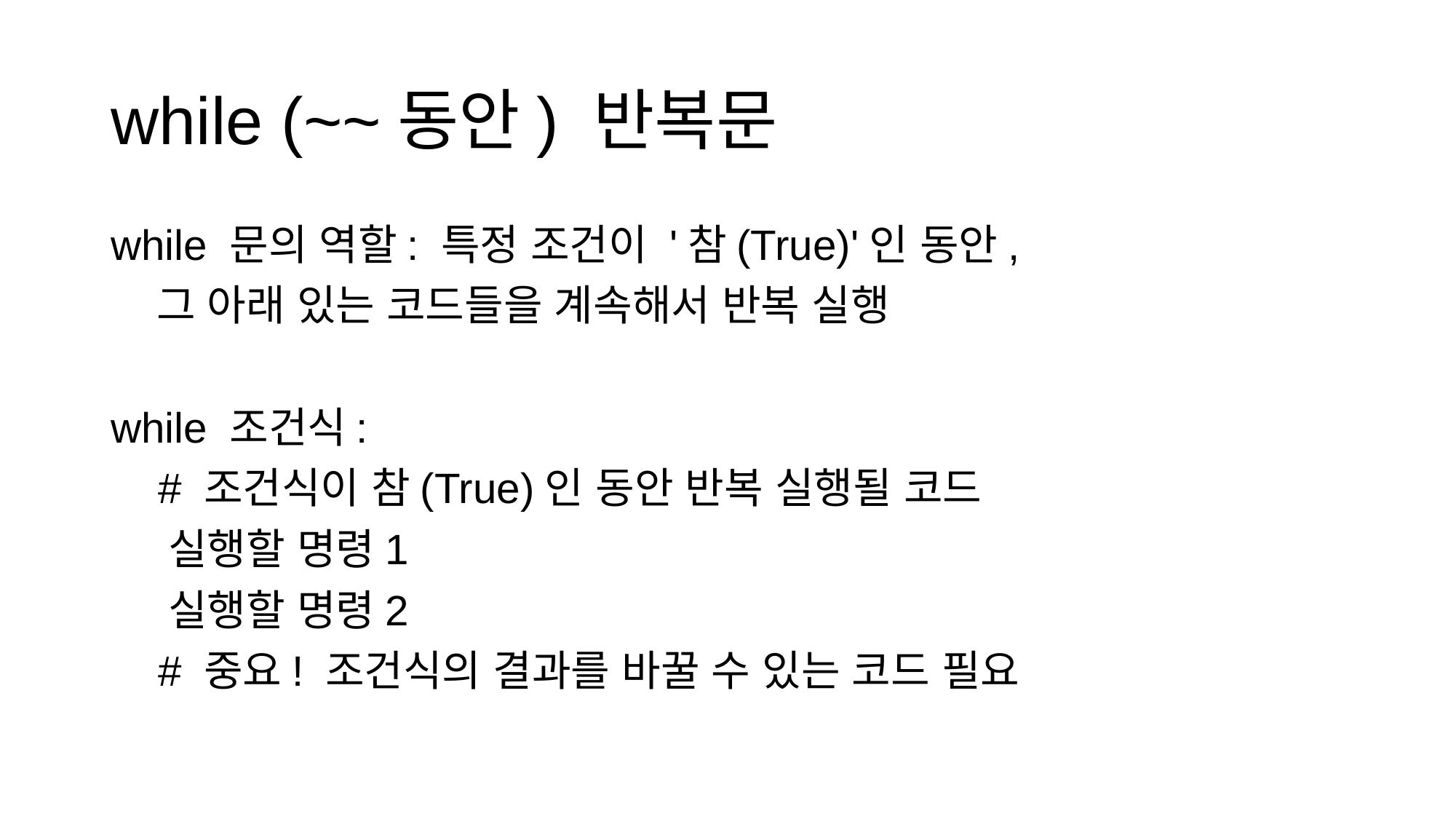

# while (~~동안) 반복문
while 문의 역할: 특정 조건이 '참(True)'인 동안,
   그 아래 있는 코드들을 계속해서 반복 실행

while 조건식:
    # 조건식이 참(True)인 동안 반복 실행될 코드
    실행할 명령1
    실행할 명령2
    # 중요! 조건식의 결과를 바꿀 수 있는 코드 필요